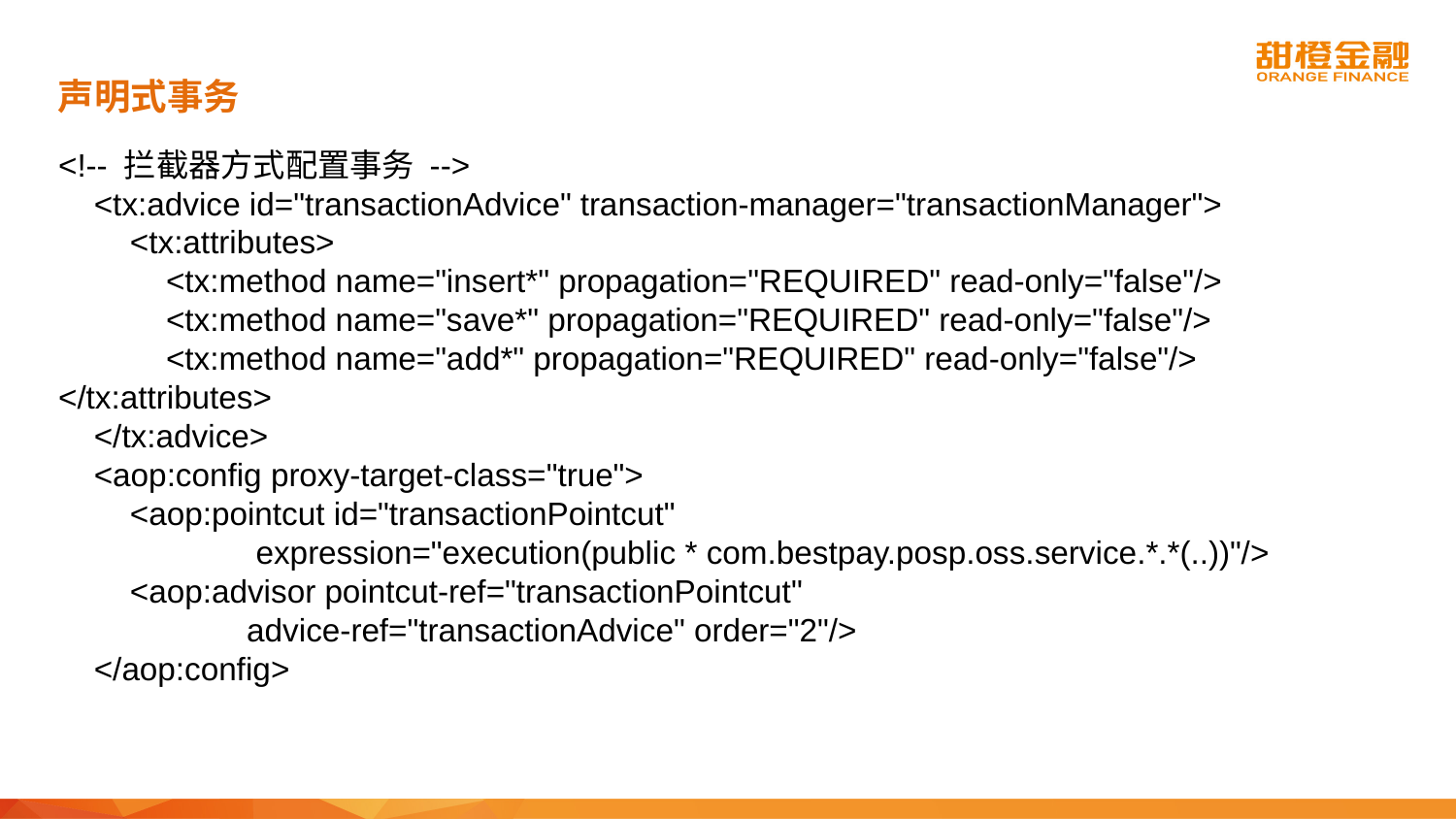

# 声明式事务
<!-- 拦截器方式配置事务 -->
    <tx:advice id="transactionAdvice" transaction-manager="transactionManager">
        <tx:attributes>
            <tx:method name="insert*" propagation="REQUIRED" read-only="false"/>
            <tx:method name="save*" propagation="REQUIRED" read-only="false"/>
            <tx:method name="add*" propagation="REQUIRED" read-only="false"/>
</tx:attributes>
    </tx:advice>
    <aop:config proxy-target-class="true">
        <aop:pointcut id="transactionPointcut"
                      expression="execution(public * com.bestpay.posp.oss.service.*.*(..))"/>
        <aop:advisor pointcut-ref="transactionPointcut"
                     advice-ref="transactionAdvice" order="2"/>
    </aop:config>